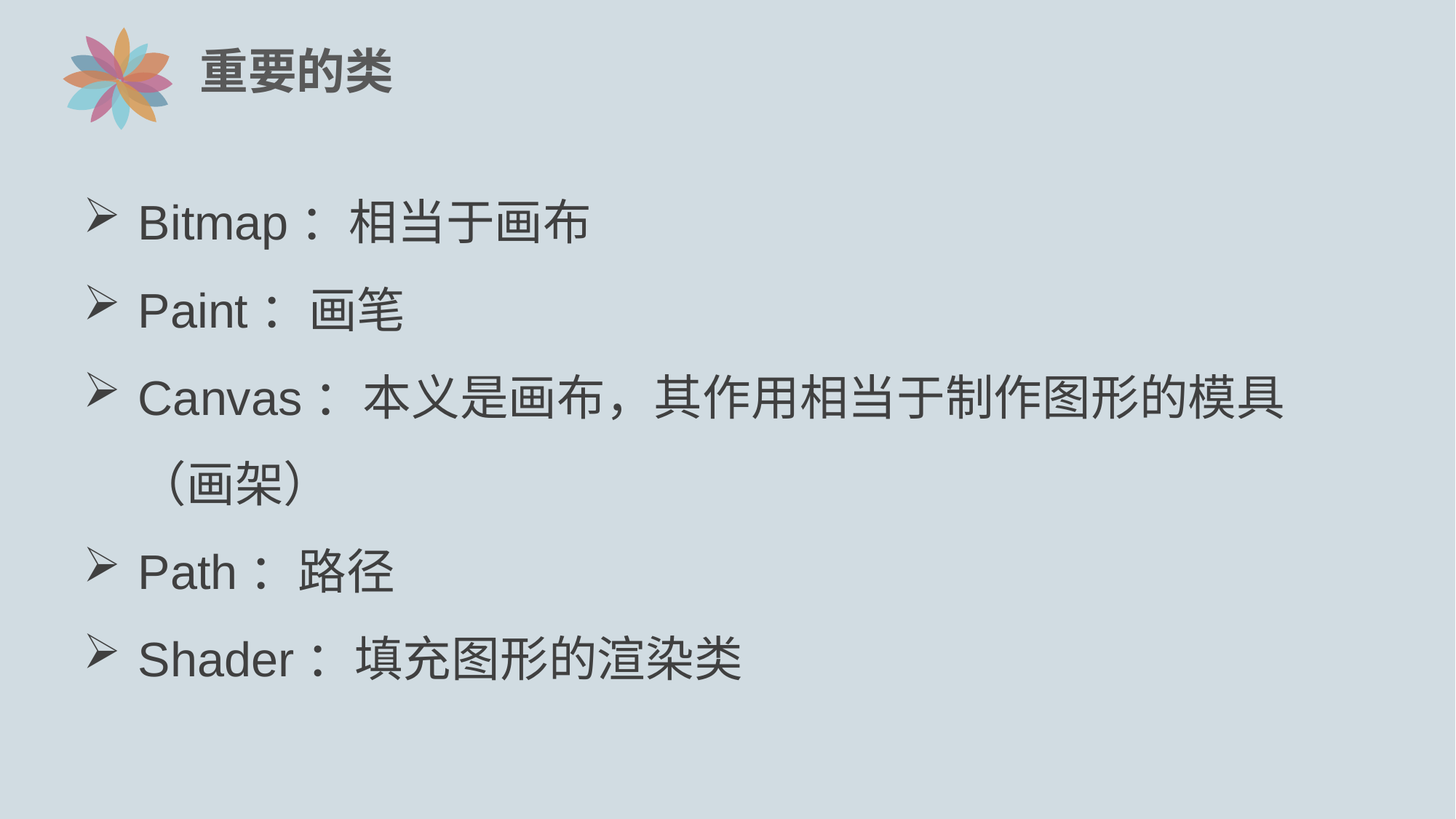

# 重要的类
Bitmap：相当于画布
Paint：画笔
Canvas：本义是画布，其作用相当于制作图形的模具（画架）
Path：路径
Shader：填充图形的渲染类